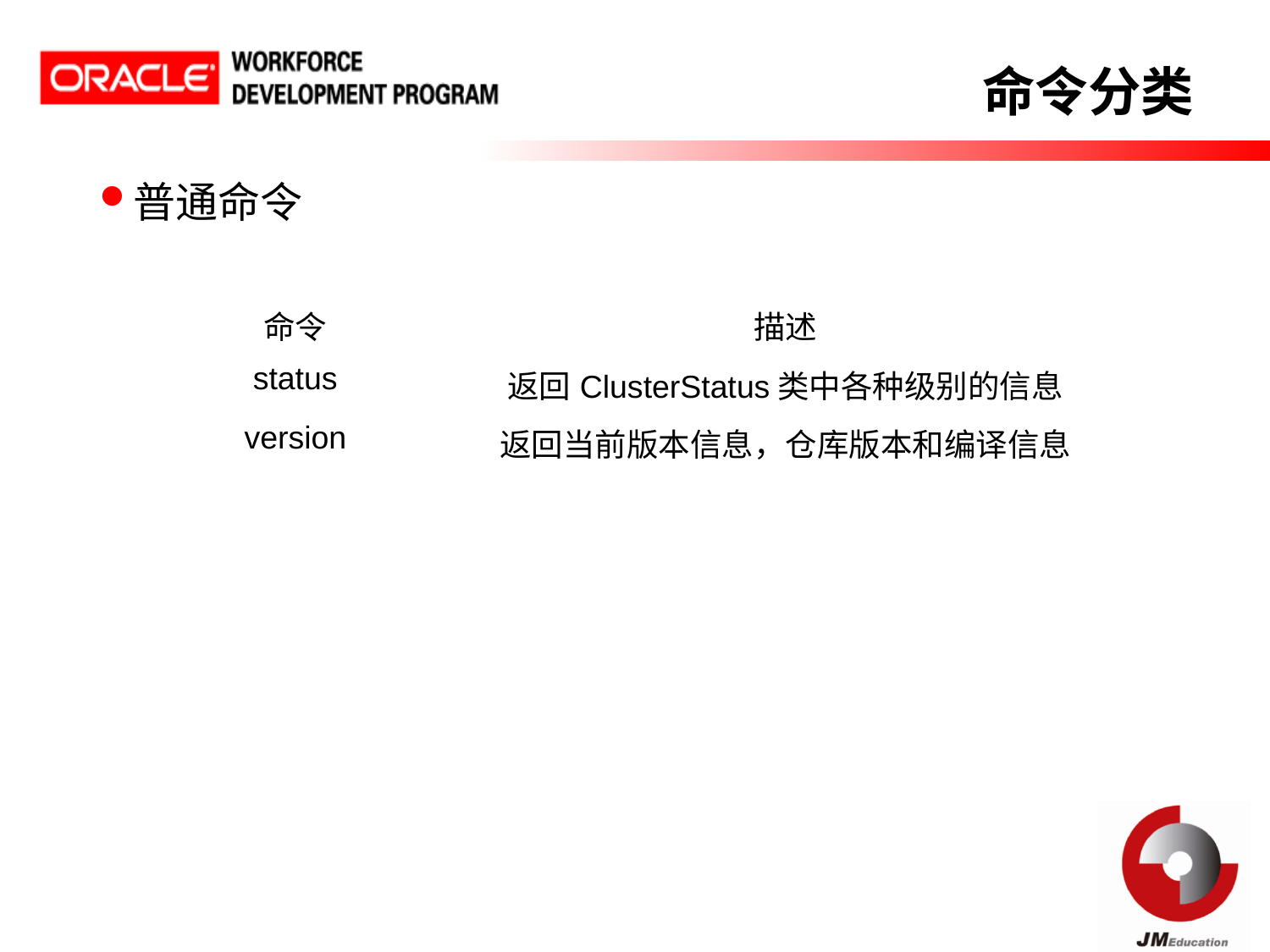

命令分类
普通命令
| 命令 | 描述 |
| --- | --- |
| status | 返回ClusterStatus类中各种级别的信息 |
| version | 返回当前版本信息，仓库版本和编译信息 |